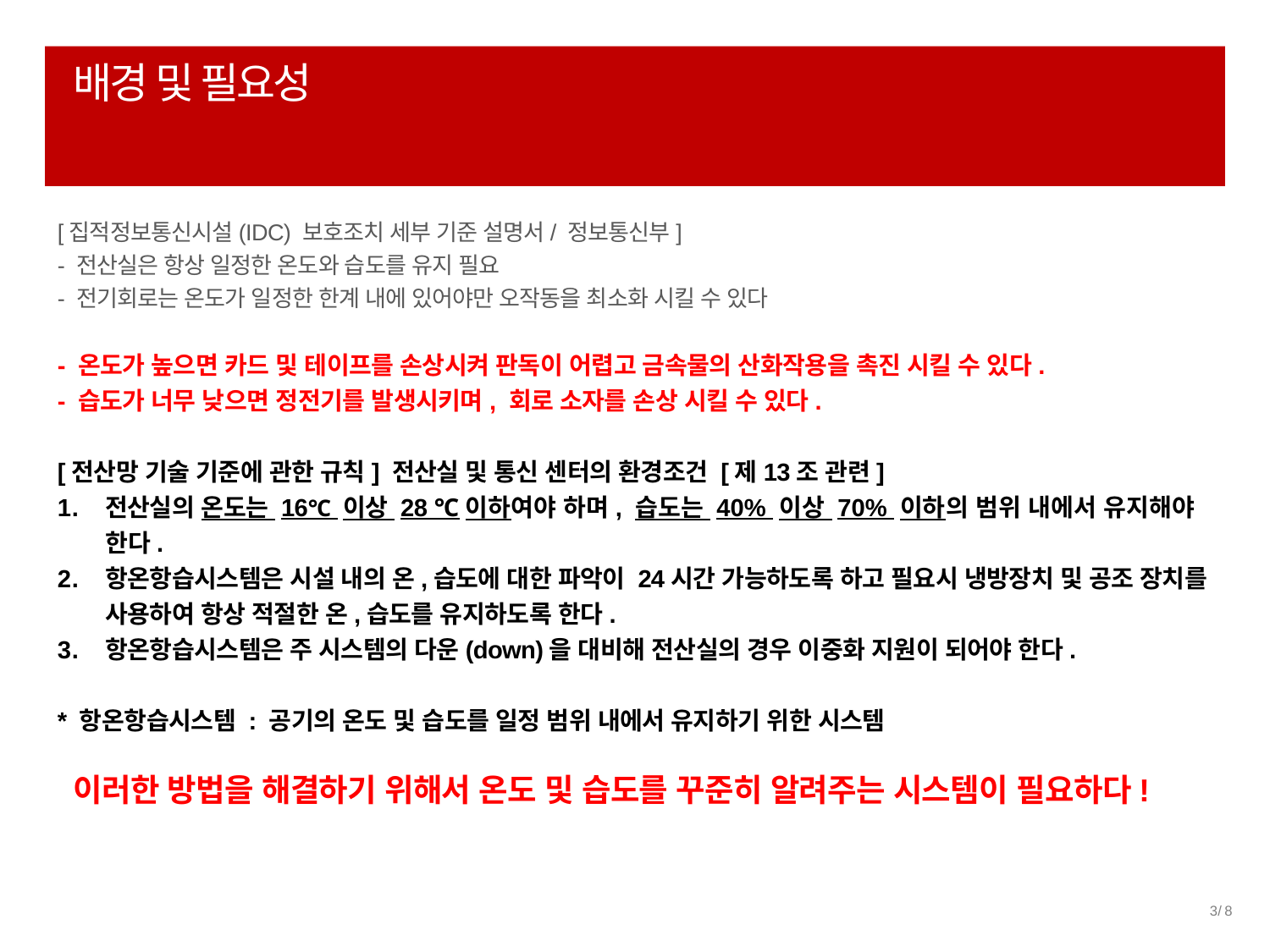

# 배경 및 필요성
[집적정보통신시설(IDC) 보호조치 세부 기준 설명서/ 정보통신부]
- 전산실은 항상 일정한 온도와 습도를 유지 필요
- 전기회로는 온도가 일정한 한계 내에 있어야만 오작동을 최소화 시킬 수 있다

- 온도가 높으면 카드 및 테이프를 손상시켜 판독이 어렵고 금속물의 산화작용을 촉진 시킬 수 있다.
- 습도가 너무 낮으면 정전기를 발생시키며, 회로 소자를 손상 시킬 수 있다.

[전산망 기술 기준에 관한 규칙] 전산실 및 통신 센터의 환경조건 [제13조 관련]
전산실의 온도는 16℃ 이상 28 ℃이하여야 하며, 습도는 40% 이상 70% 이하의 범위 내에서 유지해야 한다.
항온항습시스템은 시설 내의 온,습도에 대한 파악이 24시간 가능하도록 하고 필요시 냉방장치 및 공조 장치를 사용하여 항상 적절한 온,습도를 유지하도록 한다.
항온항습시스템은 주 시스템의 다운(down)을 대비해 전산실의 경우 이중화 지원이 되어야 한다.

* 항온항습시스템 : 공기의 온도 및 습도를 일정 범위 내에서 유지하기 위한 시스템
이러한 방법을 해결하기 위해서 온도 및 습도를 꾸준히 알려주는 시스템이 필요하다!
3/ 8